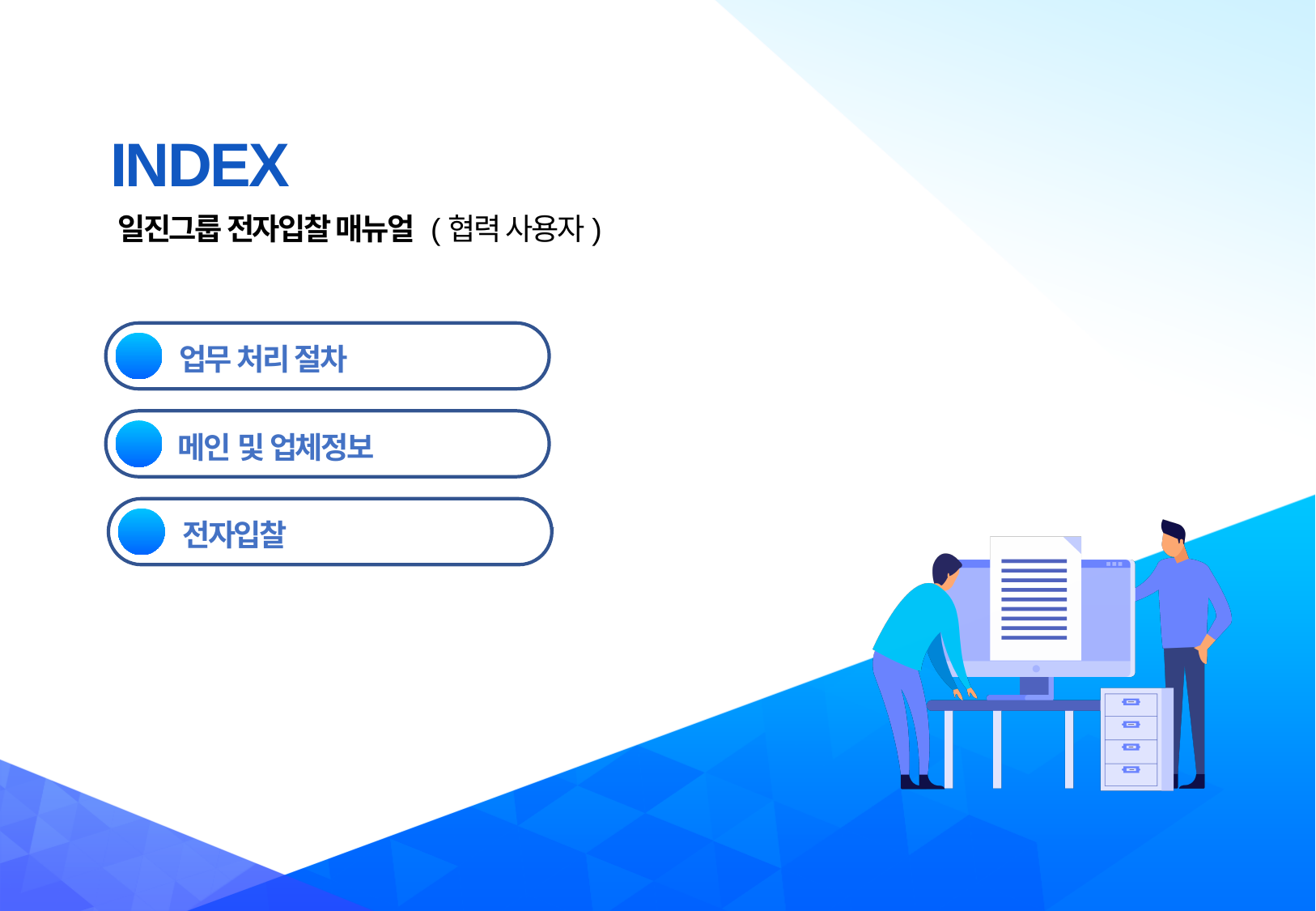

INDEX
일진그룹 전자입찰 매뉴얼 (협력 사용자)

Ⅰ
업무 처리 절차

Ⅱ
메인 및 업체정보

Ⅲ
전자입찰